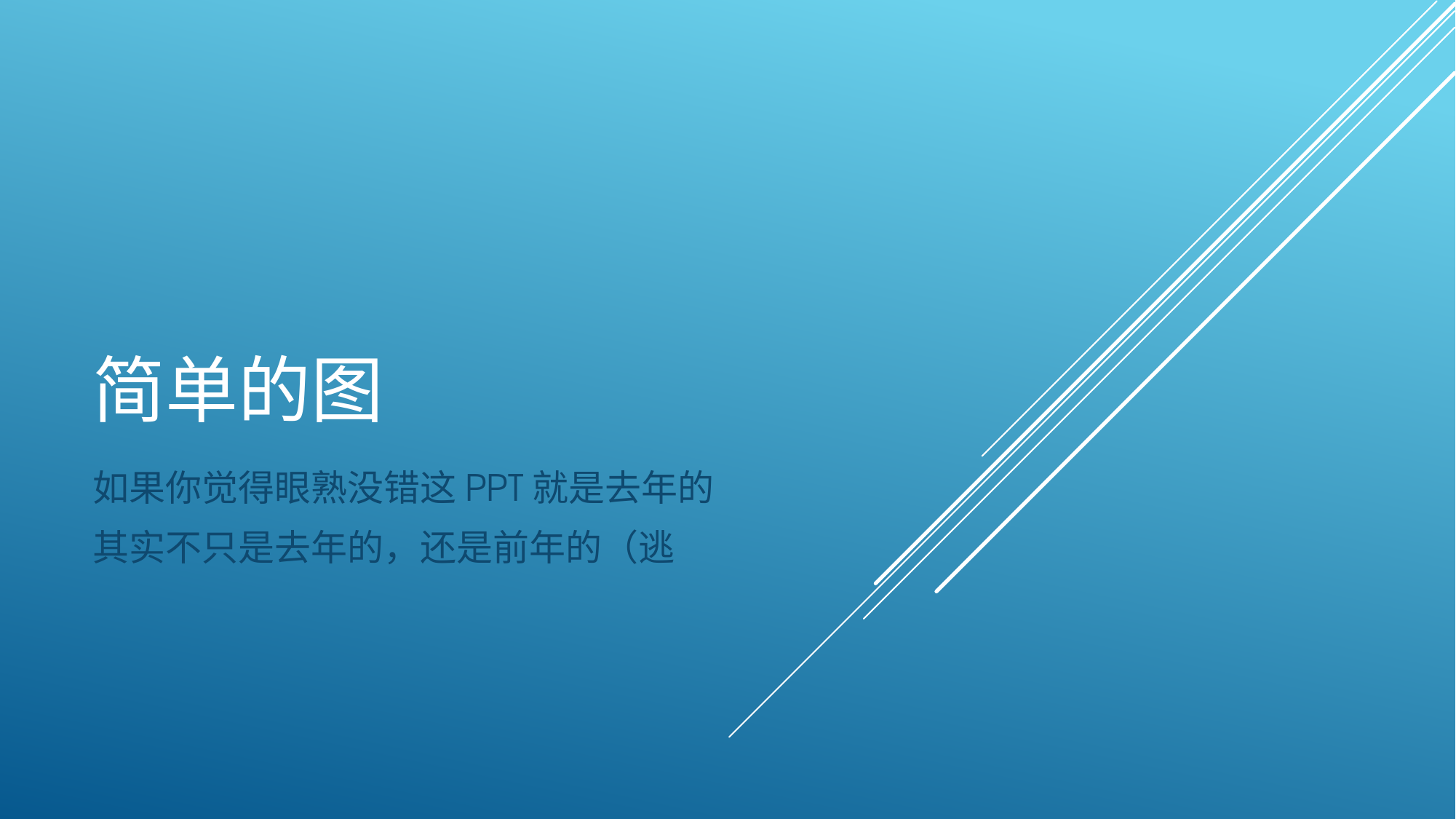

# 简单的图
如果你觉得眼熟没错这PPT就是去年的
其实不只是去年的，还是前年的（逃